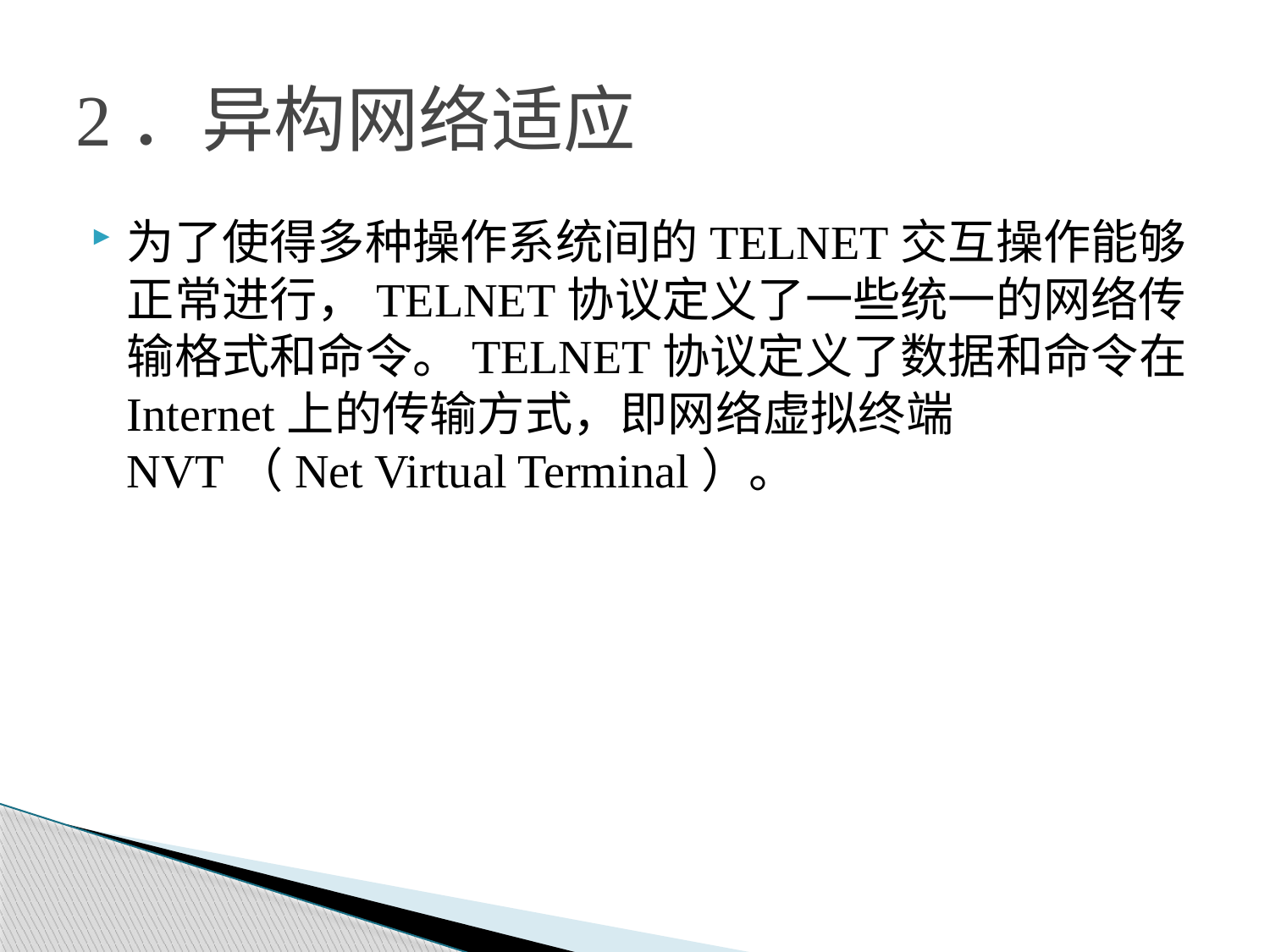

# 2．异构网络适应
为了使得多种操作系统间的TELNET交互操作能够正常进行，TELNET协议定义了一些统一的网络传输格式和命令。TELNET协议定义了数据和命令在Internet上的传输方式，即网络虚拟终端NVT（Net Virtual Terminal）。